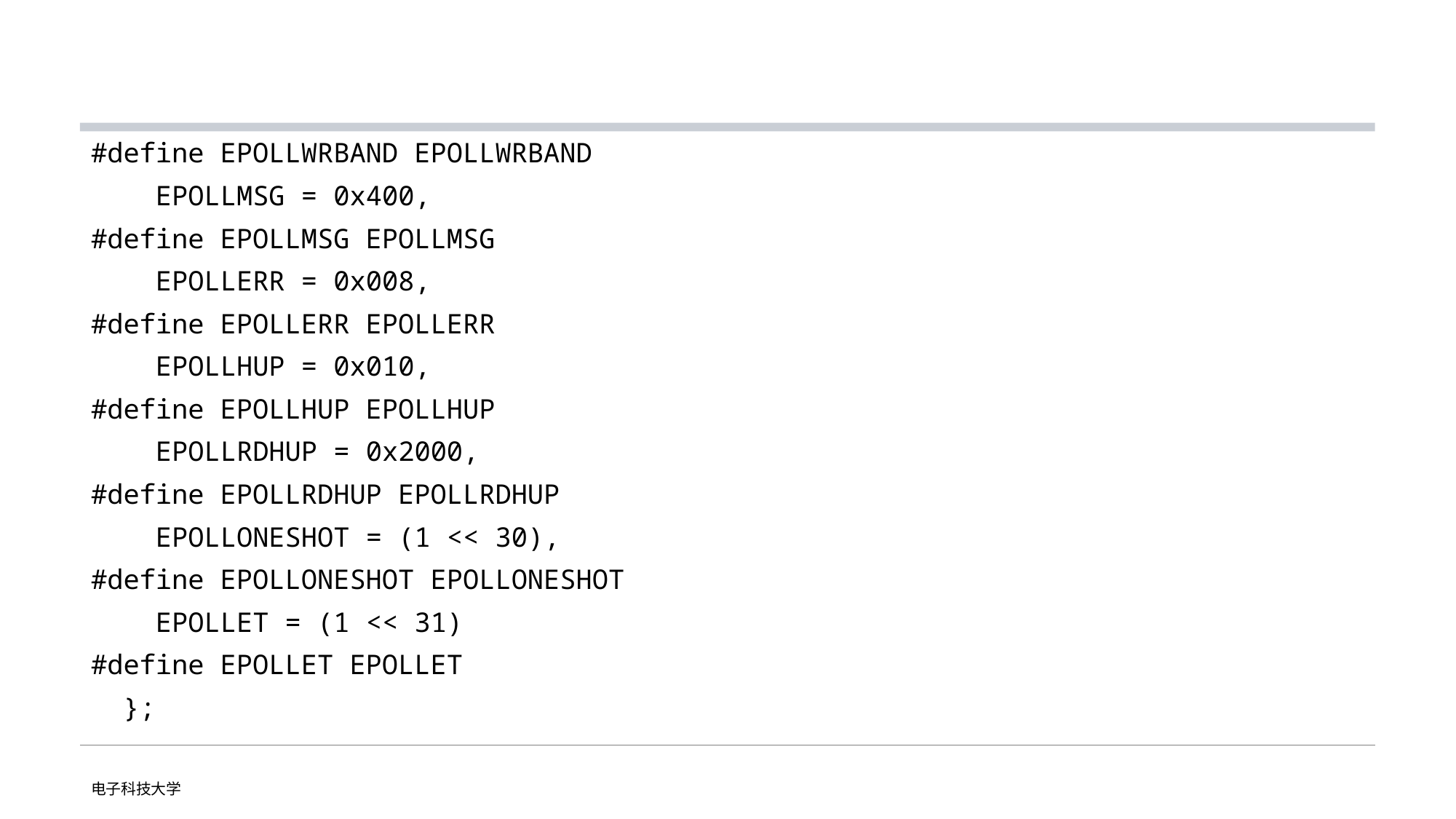

#
#define EPOLLWRBAND EPOLLWRBAND
    EPOLLMSG = 0x400,
#define EPOLLMSG EPOLLMSG
    EPOLLERR = 0x008,
#define EPOLLERR EPOLLERR
    EPOLLHUP = 0x010,
#define EPOLLHUP EPOLLHUP
    EPOLLRDHUP = 0x2000,
#define EPOLLRDHUP EPOLLRDHUP
    EPOLLONESHOT = (1 << 30),
#define EPOLLONESHOT EPOLLONESHOT
    EPOLLET = (1 << 31)
#define EPOLLET EPOLLET
  };

电子科技大学